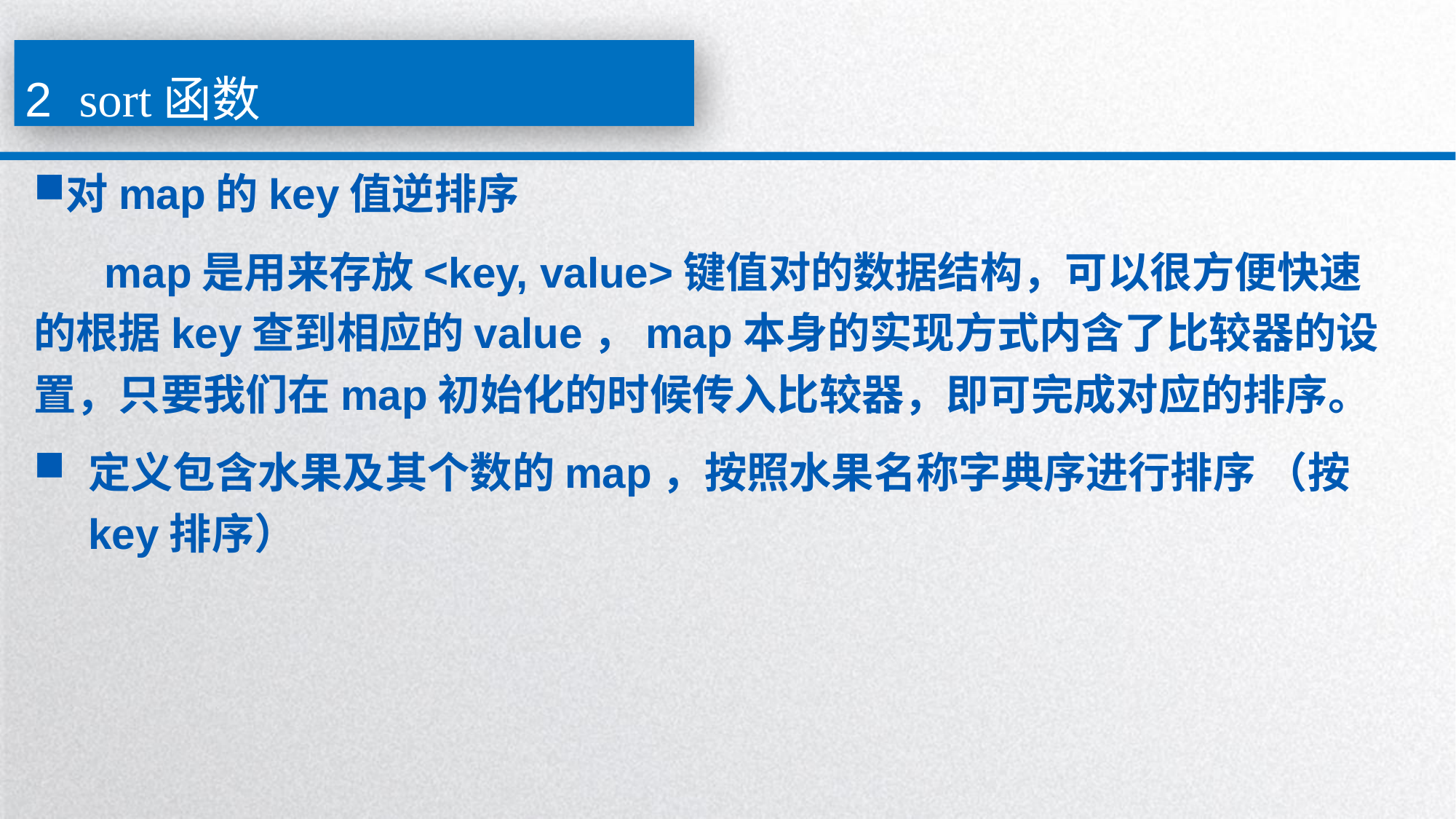

2  sort函数
对map的key值逆排序
      map是用来存放<key, value>键值对的数据结构，可以很方便快速的根据key查到相应的value，map本身的实现方式内含了比较器的设置，只要我们在map初始化的时候传入比较器，即可完成对应的排序。
定义包含水果及其个数的map，按照水果名称字典序进行排序 （按key排序）